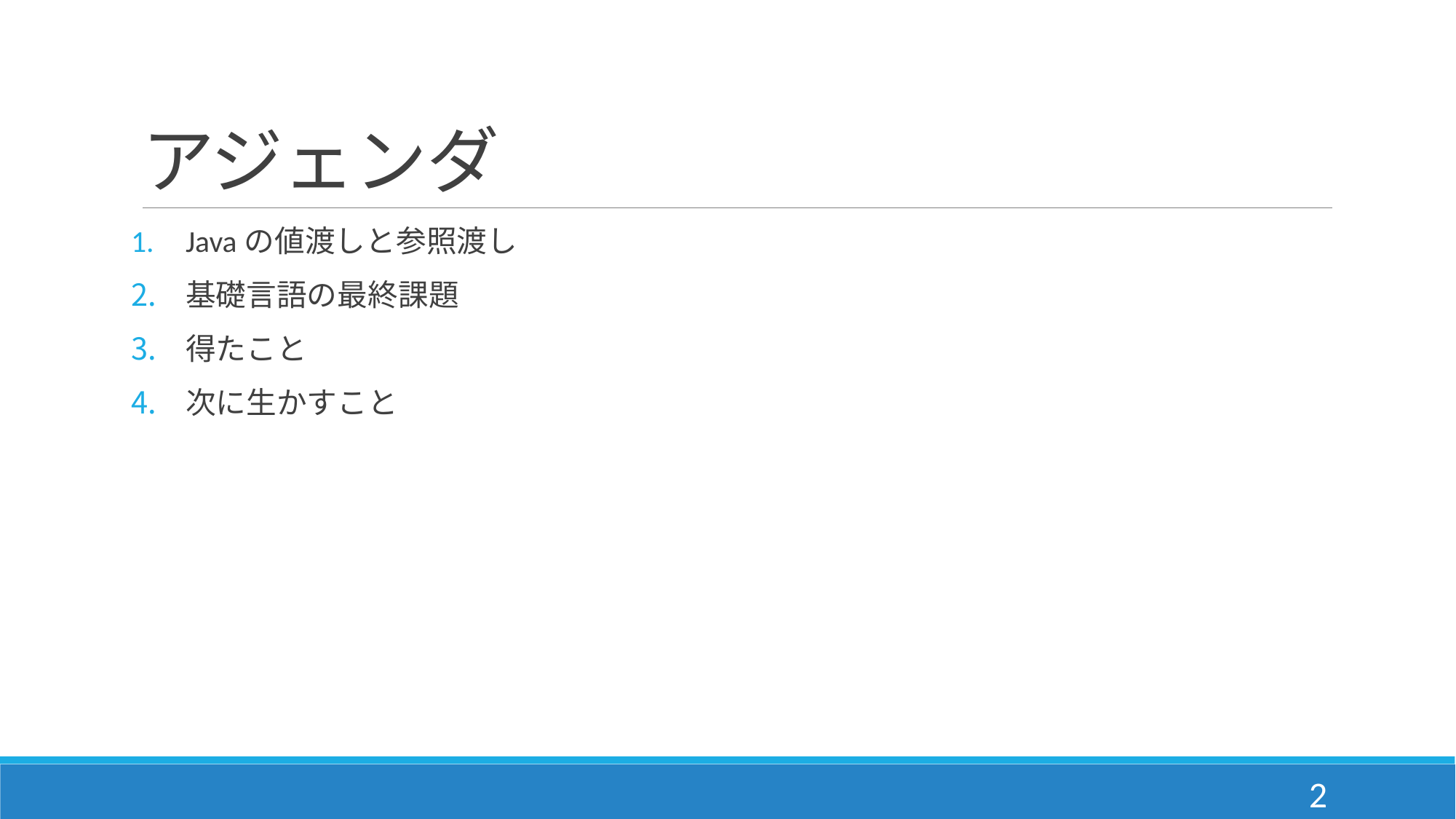

# アジェンダ
Javaの値渡しと参照渡し
基礎言語の最終課題
得たこと
次に生かすこと

2